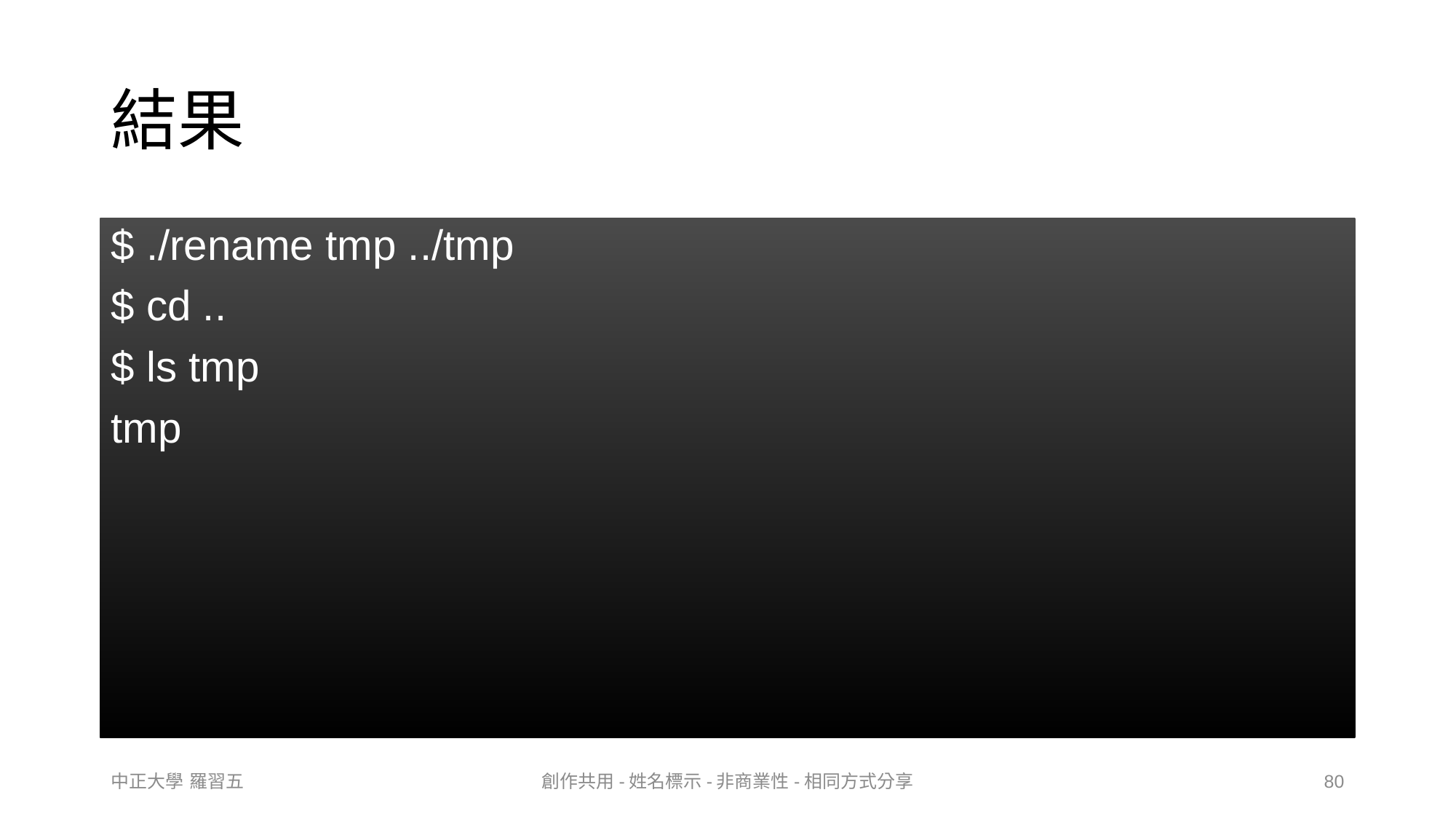

結果
$ ./rename tmp ../tmp
$ cd ..
$ ls tmp
tmp
中正大學 羅習五
創作共用-姓名標示-非商業性-相同方式分享
80